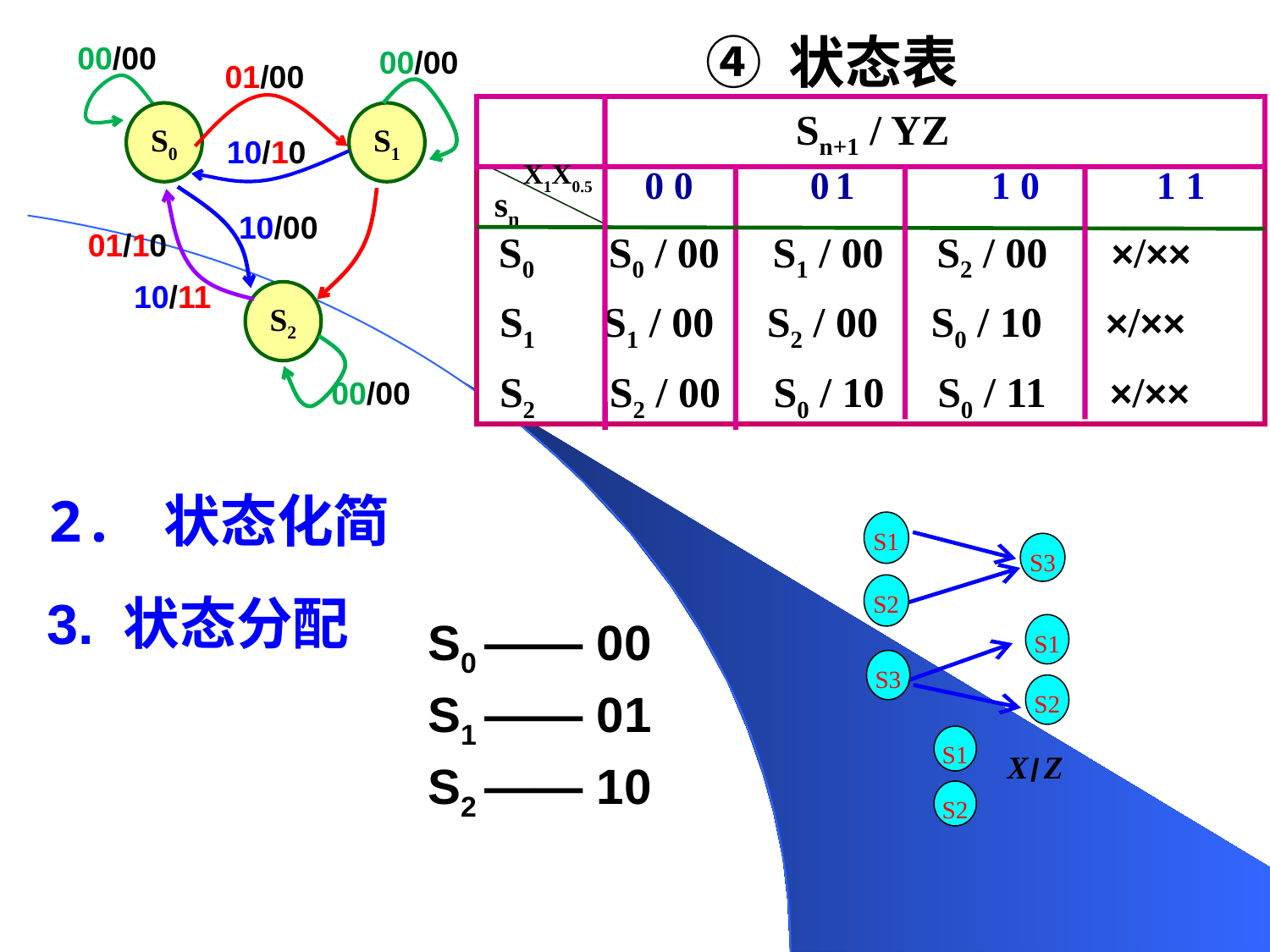

00/00
00/00
01/00

S0
S1
10/10

10/00
01/10
10/11
S2

00/00
④ 状态表
                             Sn+1 / YZ

X1X0.5

                0 0            0 1              1 0            1 1
 S0       S0 / 00     S1 / 00     S2 / 00      ×/××
 S1           S1 / 00     S2 / 00     S0 / 10      ×/××
 S2       S2 / 00     S0 / 10     S0 / 11      ×/××

sn

2. 状态化简
S1
S3
S2

3. 状态分配

S1
S3
S2
S0 —— 00
S1 —— 01
S2 —— 10
S1
X
Z
/
S2